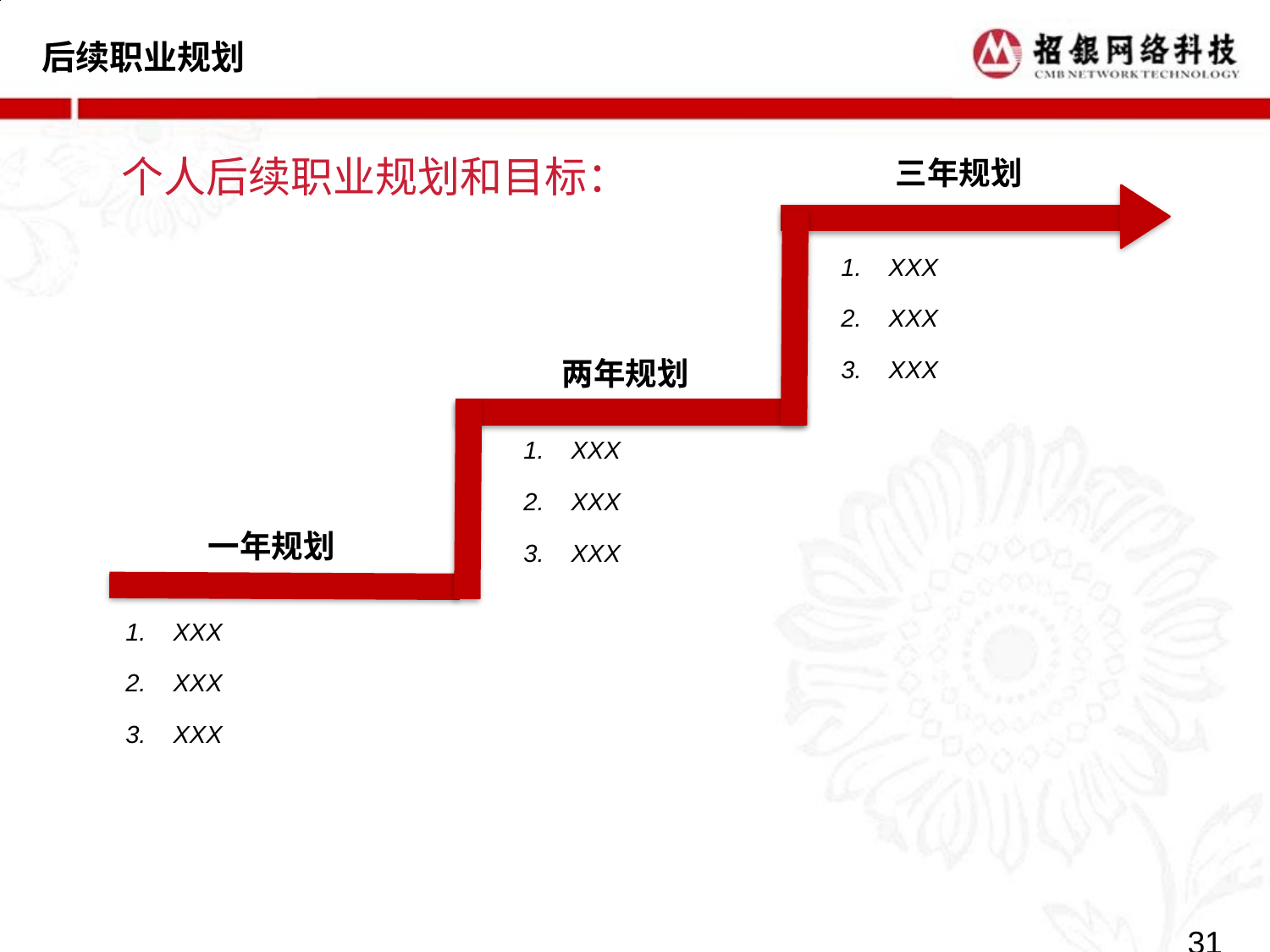

后续职业规划
个人后续职业规划和目标：
三年规划

XXX
XXX
XXX

两年规划
XXX
XXX
XXX

一年规划
XXX
XXX
XXX

31